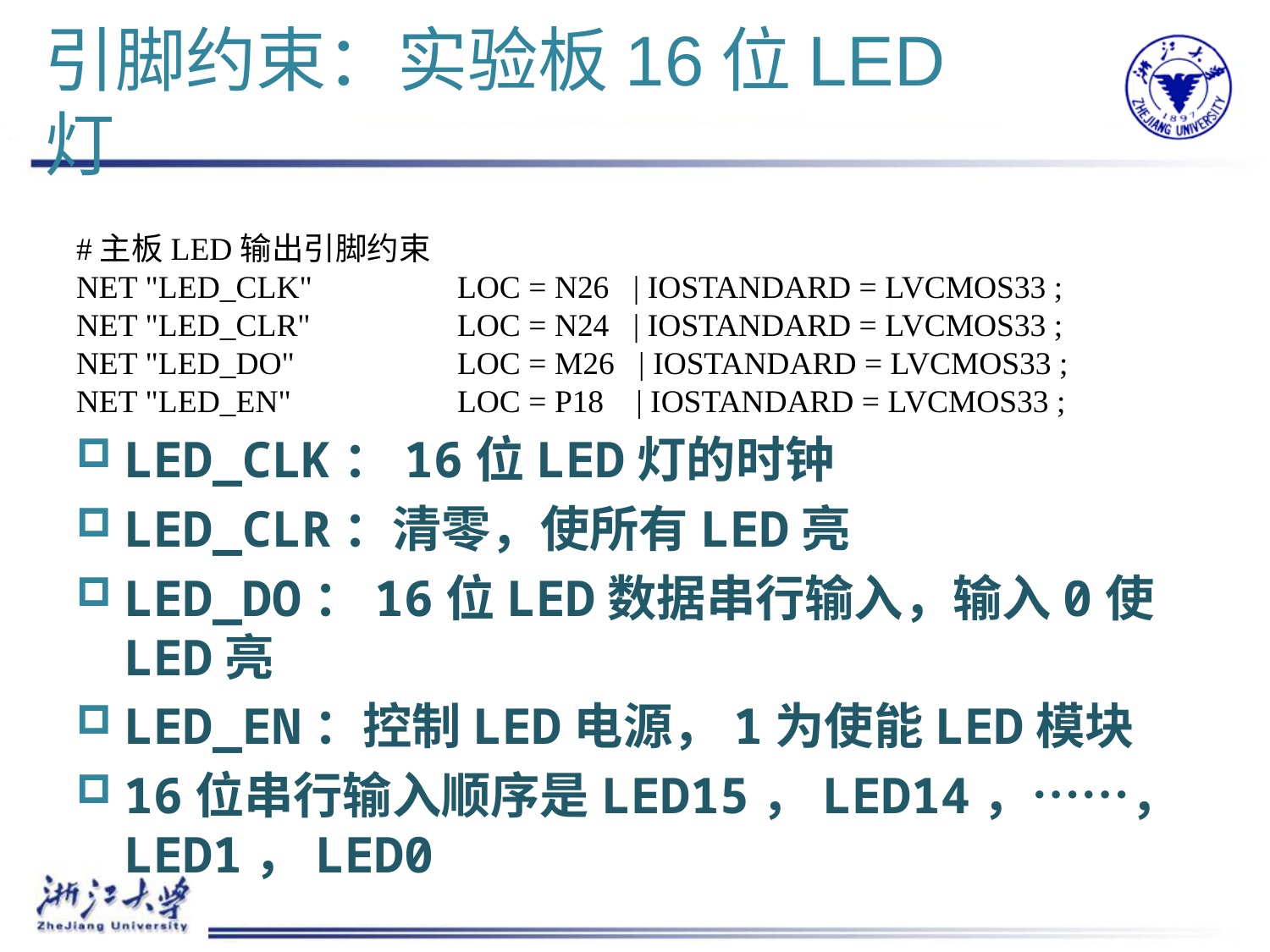

# 引脚约束：实验板16位LED灯
#主板LED输出引脚约束
NET "LED_CLK"		LOC = N26   | IOSTANDARD = LVCMOS33 ;
NET "LED_CLR"		LOC = N24   | IOSTANDARD = LVCMOS33 ;
NET "LED_DO"		LOC = M26   | IOSTANDARD = LVCMOS33 ;
NET "LED_EN"		LOC = P18    | IOSTANDARD = LVCMOS33 ;
LED_CLK：16位LED灯的时钟
LED_CLR：清零，使所有LED亮
LED_DO：16位LED数据串行输入，输入0使LED亮
LED_EN：控制LED电源，1为使能LED模块
16位串行输入顺序是LED15，LED14，……，LED1，LED0